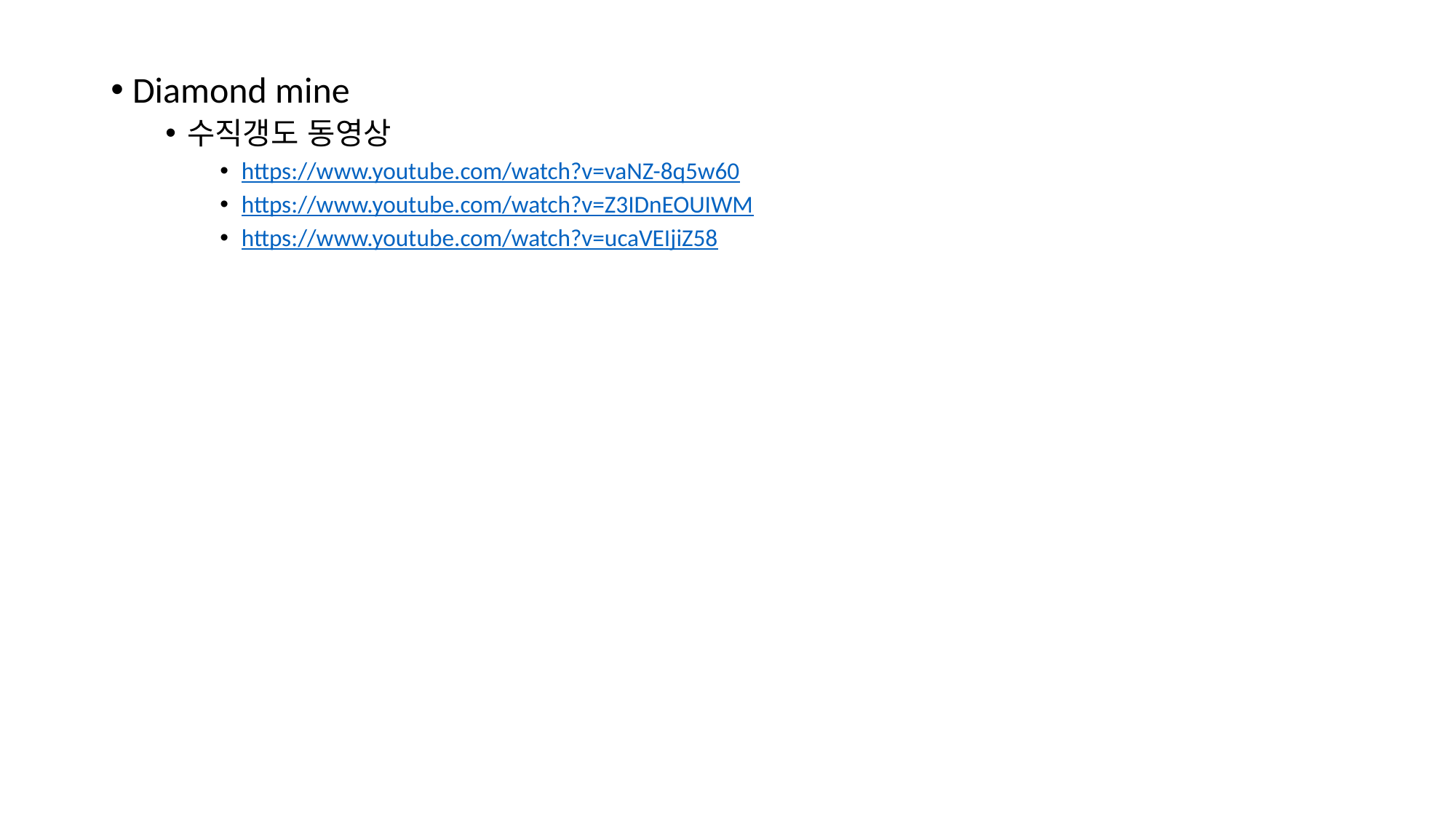

Diamond mine
수직갱도 동영상
https://www.youtube.com/watch?v=vaNZ-8q5w60
https://www.youtube.com/watch?v=Z3IDnEOUIWM
https://www.youtube.com/watch?v=ucaVEIjiZ58